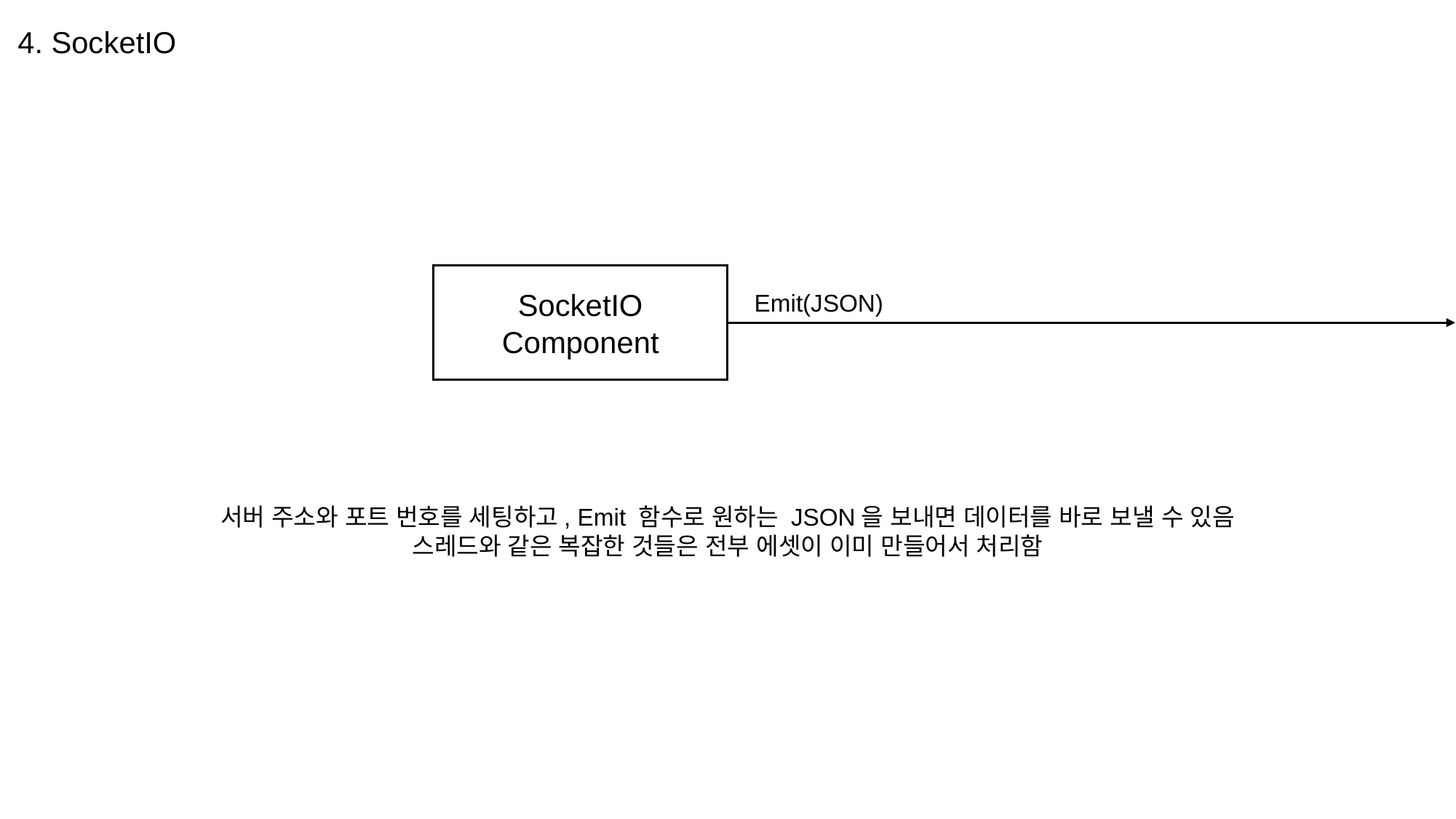

4. SocketIO
SocketIO
Component
Emit(JSON)
서버 주소와 포트 번호를 세팅하고, Emit 함수로 원하는 JSON을 보내면 데이터를 바로 보낼 수 있음
스레드와 같은 복잡한 것들은 전부 에셋이 이미 만들어서 처리함